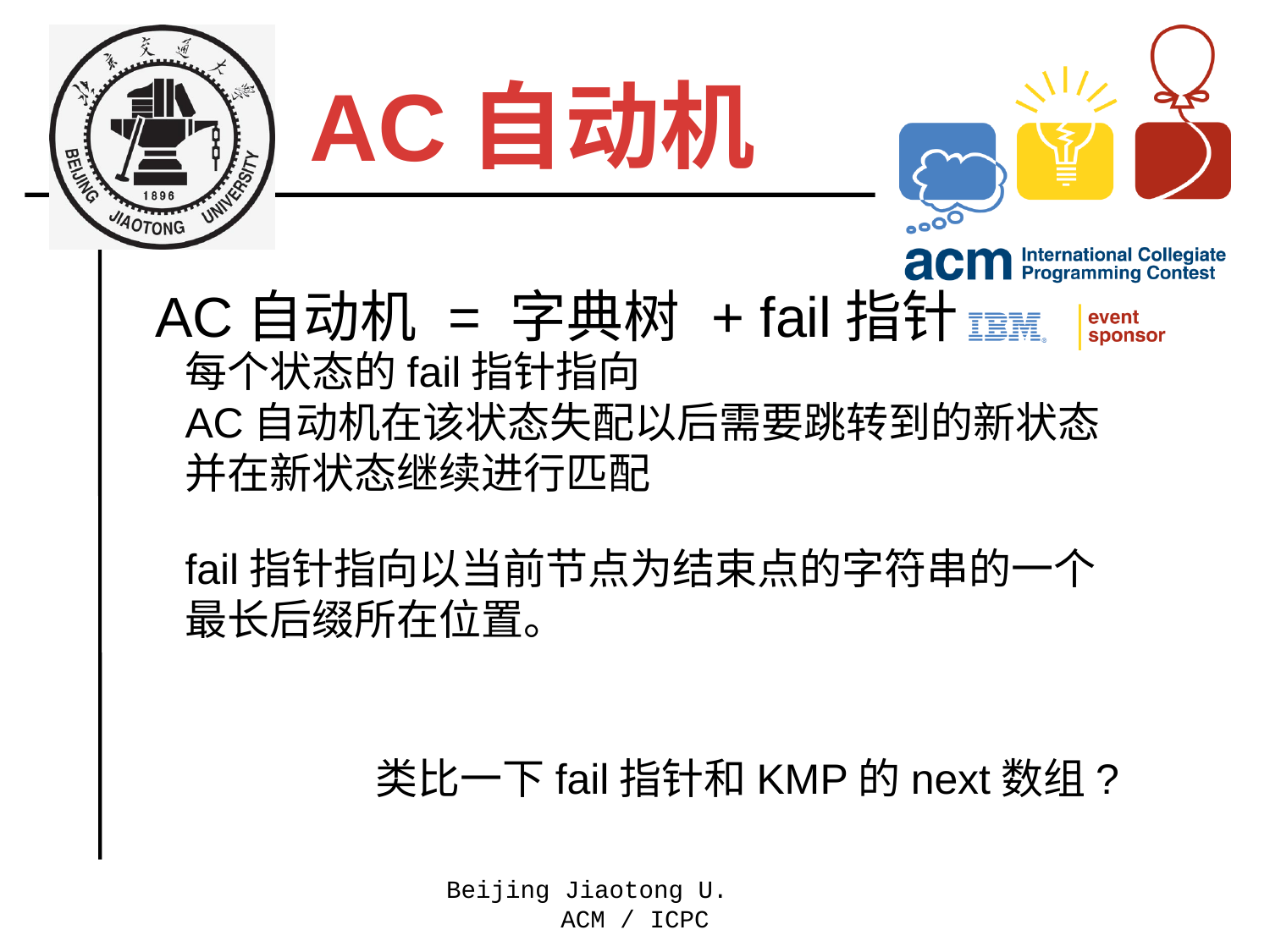

AC自动机

AC自动机 = 字典树 + fail指针

每个状态的fail指针指向
AC自动机在该状态失配以后需要跳转到的新状态
并在新状态继续进行匹配
fail指针指向以当前节点为结束点的字符串的一个最长后缀所在位置。
类比一下fail指针和KMP的next数组?